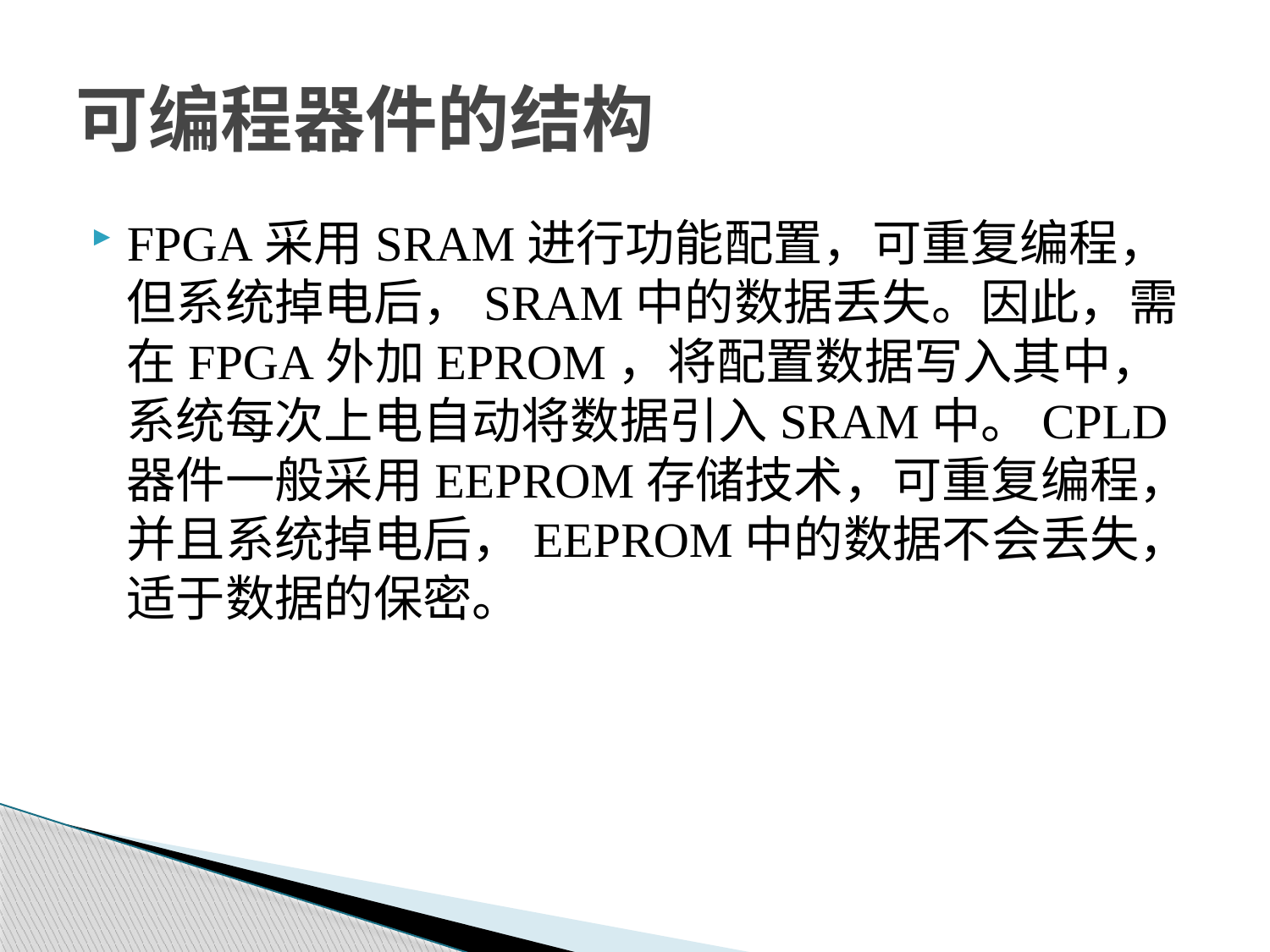

# 可编程器件的结构
FPGA采用SRAM进行功能配置，可重复编程，但系统掉电后，SRAM中的数据丢失。因此，需在FPGA外加EPROM，将配置数据写入其中，系统每次上电自动将数据引入SRAM中。CPLD器件一般采用EEPROM存储技术，可重复编程，并且系统掉电后，EEPROM中的数据不会丢失，适于数据的保密。